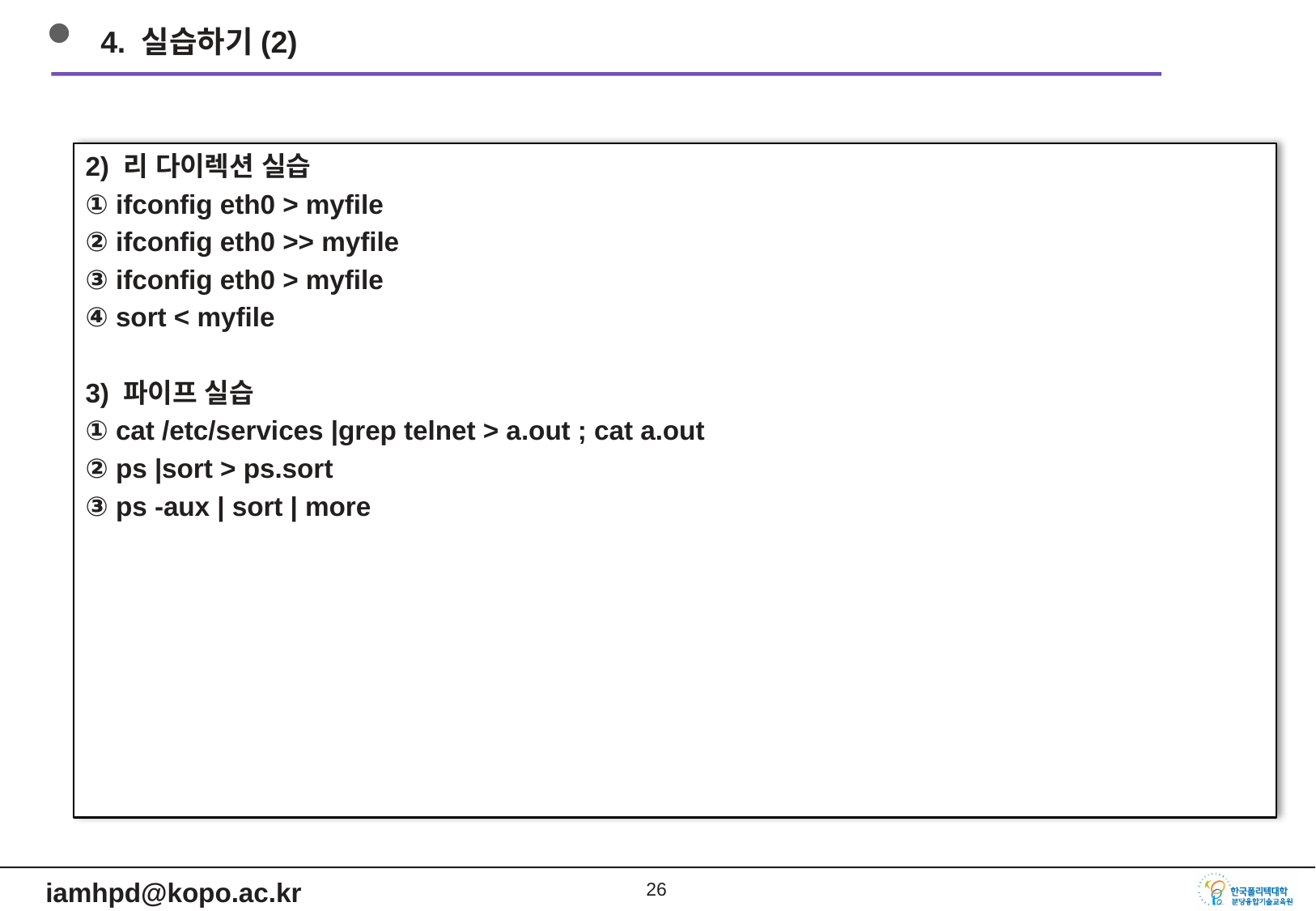

4. 실습하기(2)
2) 리 다이렉션 실습
① ifconfig eth0 > myfile
② ifconfig eth0 >> myfile
③ ifconfig eth0 > myfile
④ sort < myfile

3) 파이프 실습
① cat /etc/services |grep telnet > a.out ; cat a.out
② ps |sort > ps.sort
③ ps -aux | sort | more
26